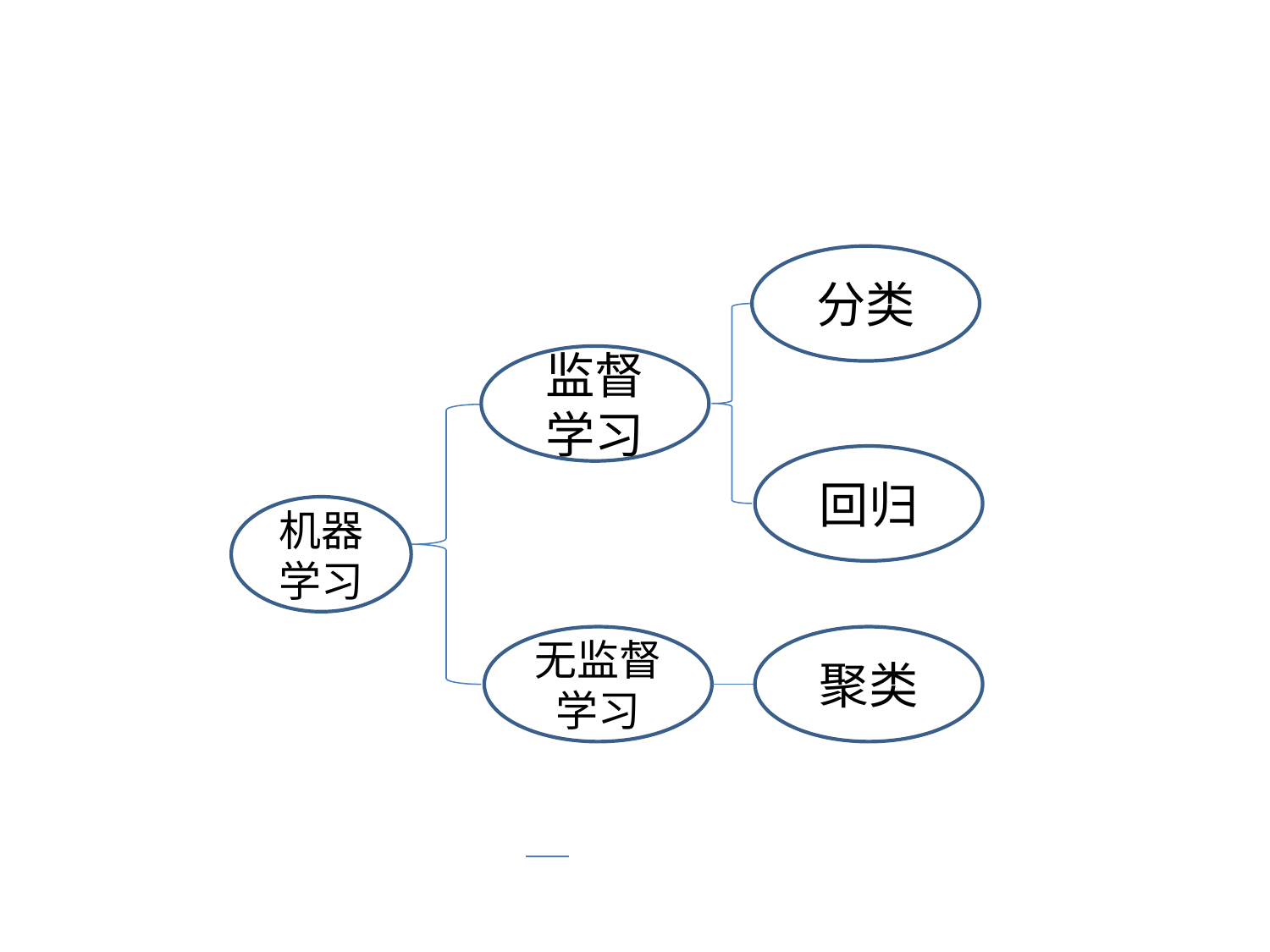

#
分类

监督学习

回归
机器学习
无监督学习
聚类